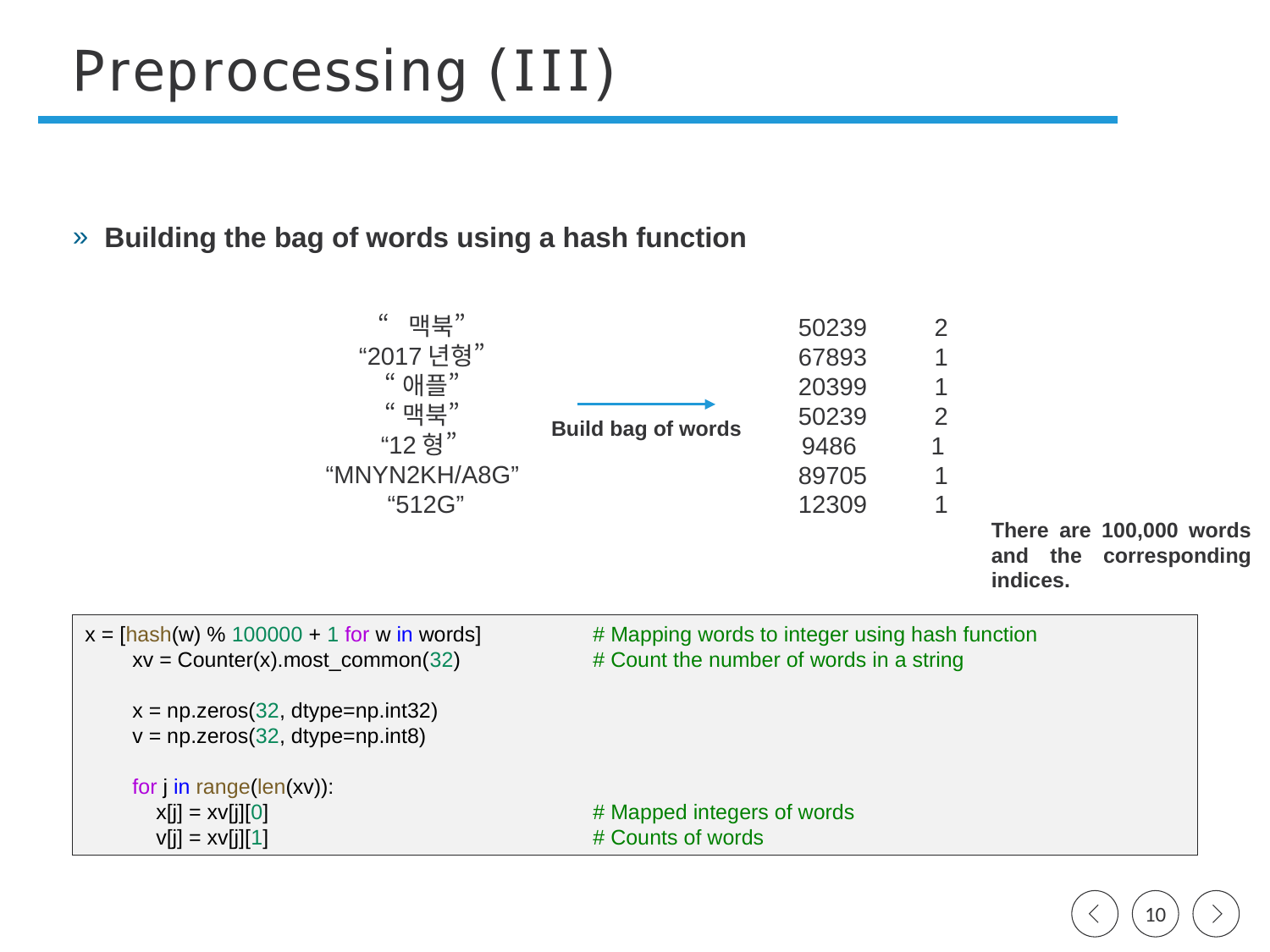

# Preprocessing (III)
Building the bag of words using a hash function
“맥북”
 “2017년형”
“애플”
“맥북”
“12형”
“MNYN2KH/A8G”
 “512G”
50239
67893
20399
50239
9486
89705
12309
2
1
1
2
1
1
1
Build bag of words
There are 100,000 words and the corresponding indices.
x = [hash(w) % 100000 + 1 for w in words]             	# Mapping words to integer using hash function
        xv = Counter(x).most_common(32)                    	# Count the number of words in a string
        x = np.zeros(32, dtype=np.int32)
        v = np.zeros(32, dtype=np.int8)
        for j in range(len(xv)):
            x[j] = xv[j][0]                                   	# Mapped integers of words
            v[j] = xv[j][1]                                   	# Counts of words